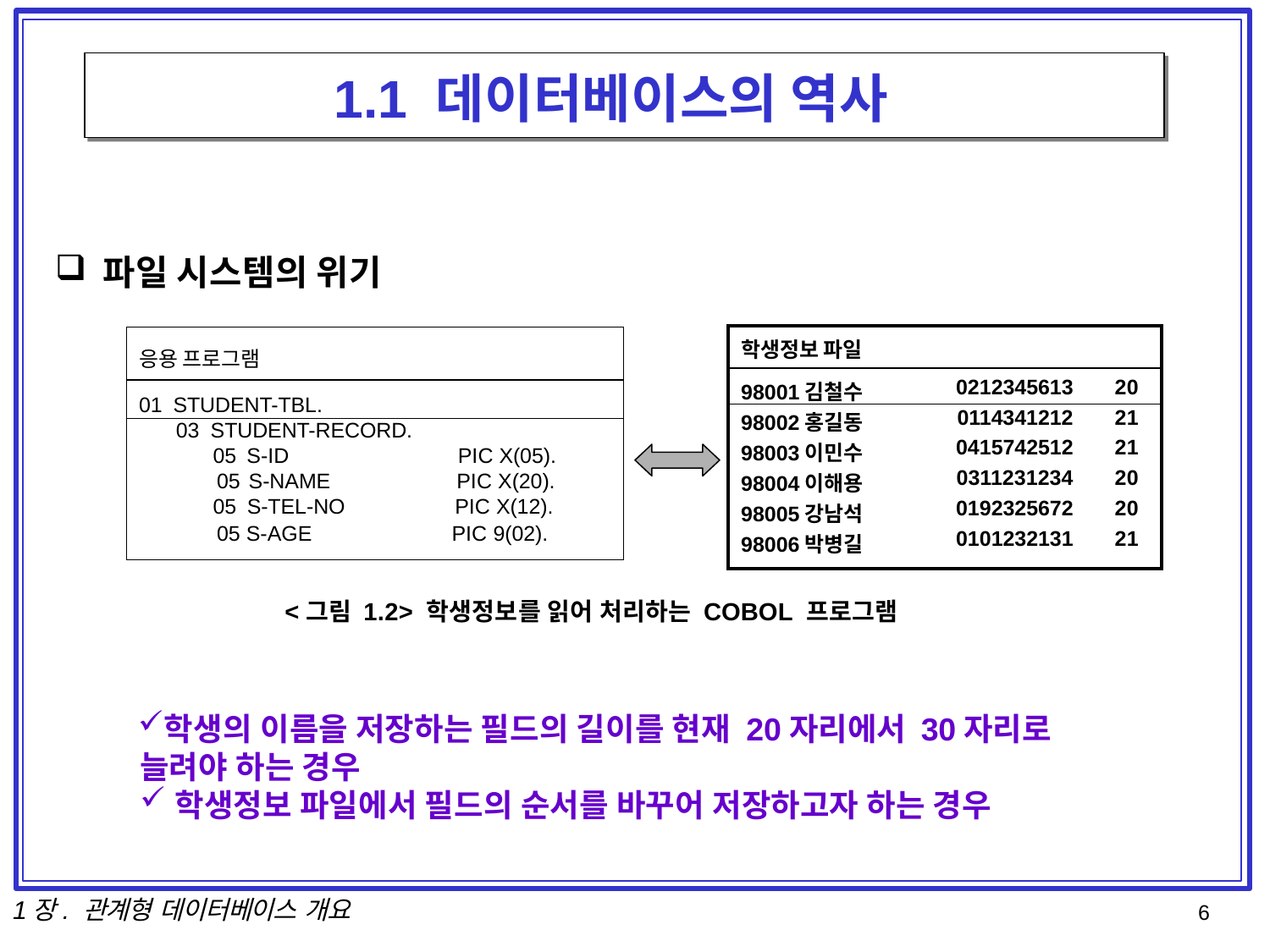

# 1.1 데이터베이스의 역사
파일 시스템의 위기
| 학생정보 파일 |  |  |
| --- | --- | --- |
| 98001김철수 | 0212345613 | 20 |
| 98002홍길동 | 0114341212 | 21 |
| 98003이민수 | 0415742512 | 21 |
| 98004이해용 | 0311231234 | 20 |
| 98005강남석 | 0192325672 | 20 |
| 98006박병길 | 0101232131 | 21 |
| 응용 프로그램 |  |
| --- | --- |
| 01 STUDENT-TBL. |  |
| 03 STUDENT-RECORD. |  |
| 05 S-ID | PIC X(05). |
| 05 S-NAME | PIC X(20). |
| 05 S-TEL-NO | PIC X(12). |
| 05 S-AGE | PIC 9(02). |

<그림 1.2> 학생정보를 읽어 처리하는 COBOL 프로그램
학생의 이름을 저장하는 필드의 길이를 현재 20자리에서 30자리로  늘려야 하는 경우
학생정보 파일에서 필드의 순서를 바꾸어 저장하고자 하는 경우
1장. 관계형 데이터베이스 개요
6